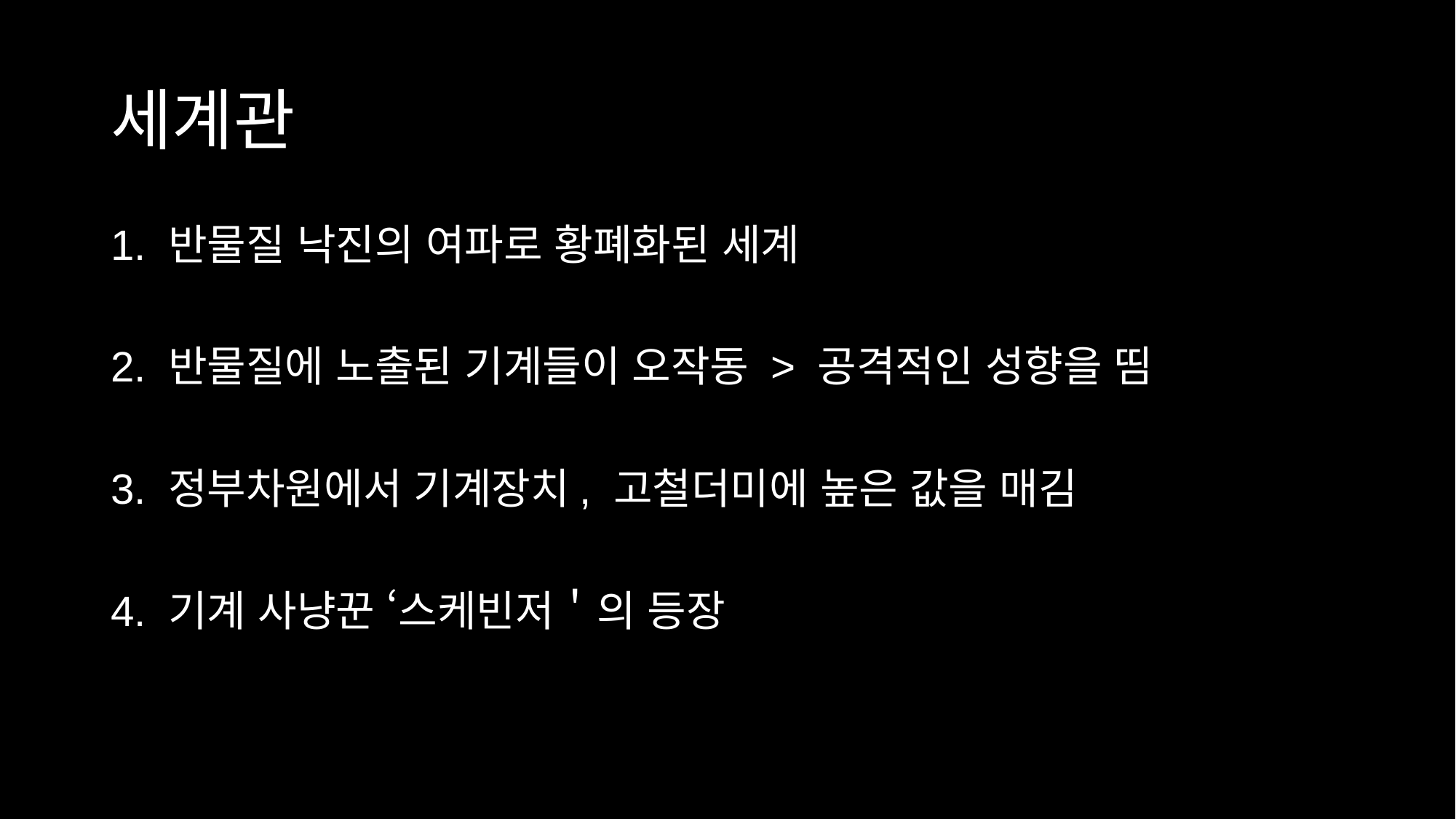

# 세계관
1. 반물질 낙진의 여파로 황폐화된 세계

2. 반물질에 노출된 기계들이 오작동 > 공격적인 성향을 띰

3. 정부차원에서 기계장치, 고철더미에 높은 값을 매김

4. 기계 사냥꾼 ‘스케빈저＇의 등장